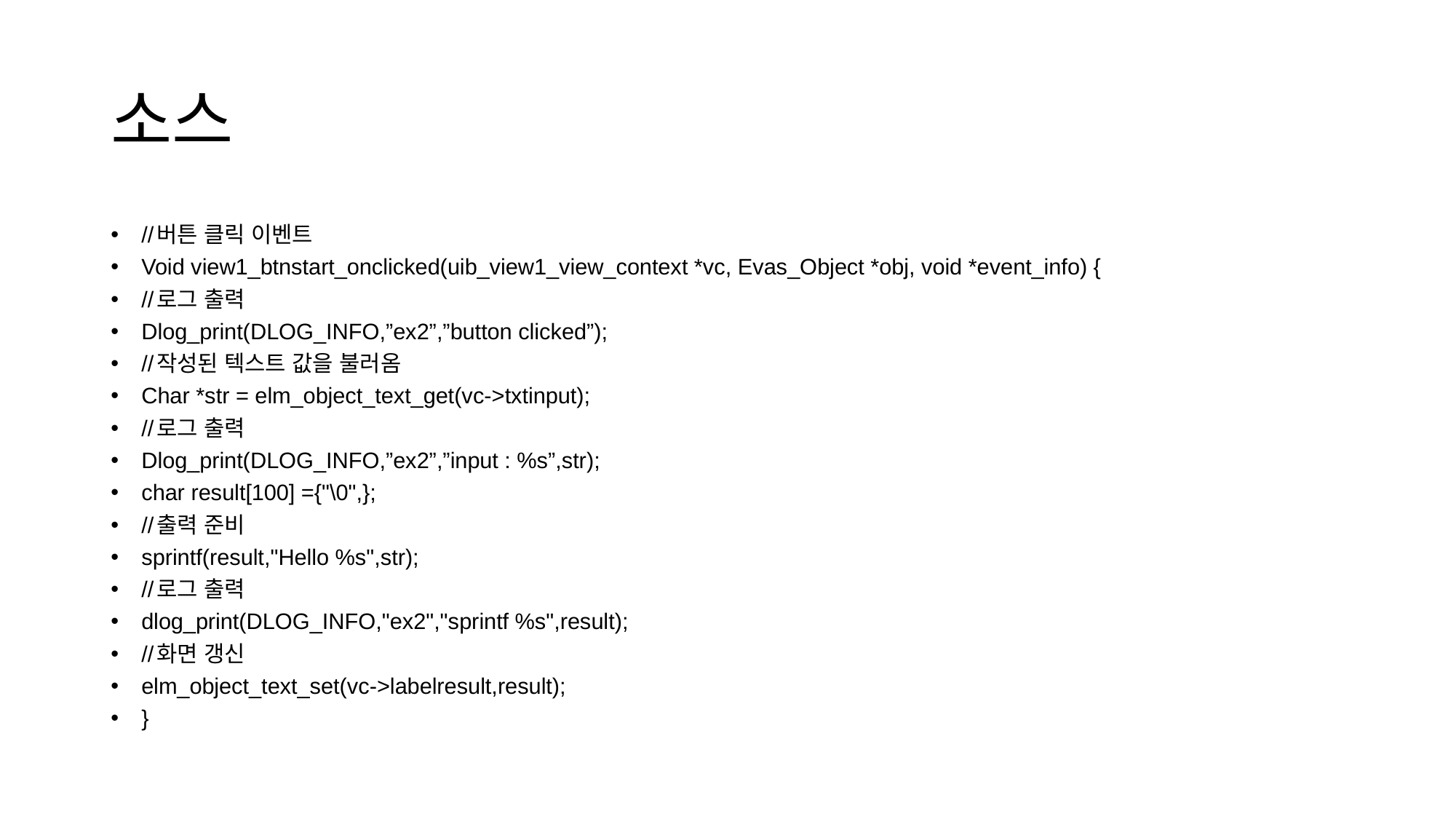

# 소스
//버튼 클릭 이벤트
Void view1_btnstart_onclicked(uib_view1_view_context *vc, Evas_Object *obj, void *event_info) {
//로그 출력
Dlog_print(DLOG_INFO,”ex2”,”button clicked”);
//작성된 텍스트 값을 불러옴
Char *str = elm_object_text_get(vc->txtinput);
//로그 출력
Dlog_print(DLOG_INFO,”ex2”,”input : %s”,str);
char result[100] ={"\0",};
//출력 준비
sprintf(result,"Hello %s",str);
//로그 출력
dlog_print(DLOG_INFO,"ex2","sprintf %s",result);
//화면 갱신
elm_object_text_set(vc->labelresult,result);
}